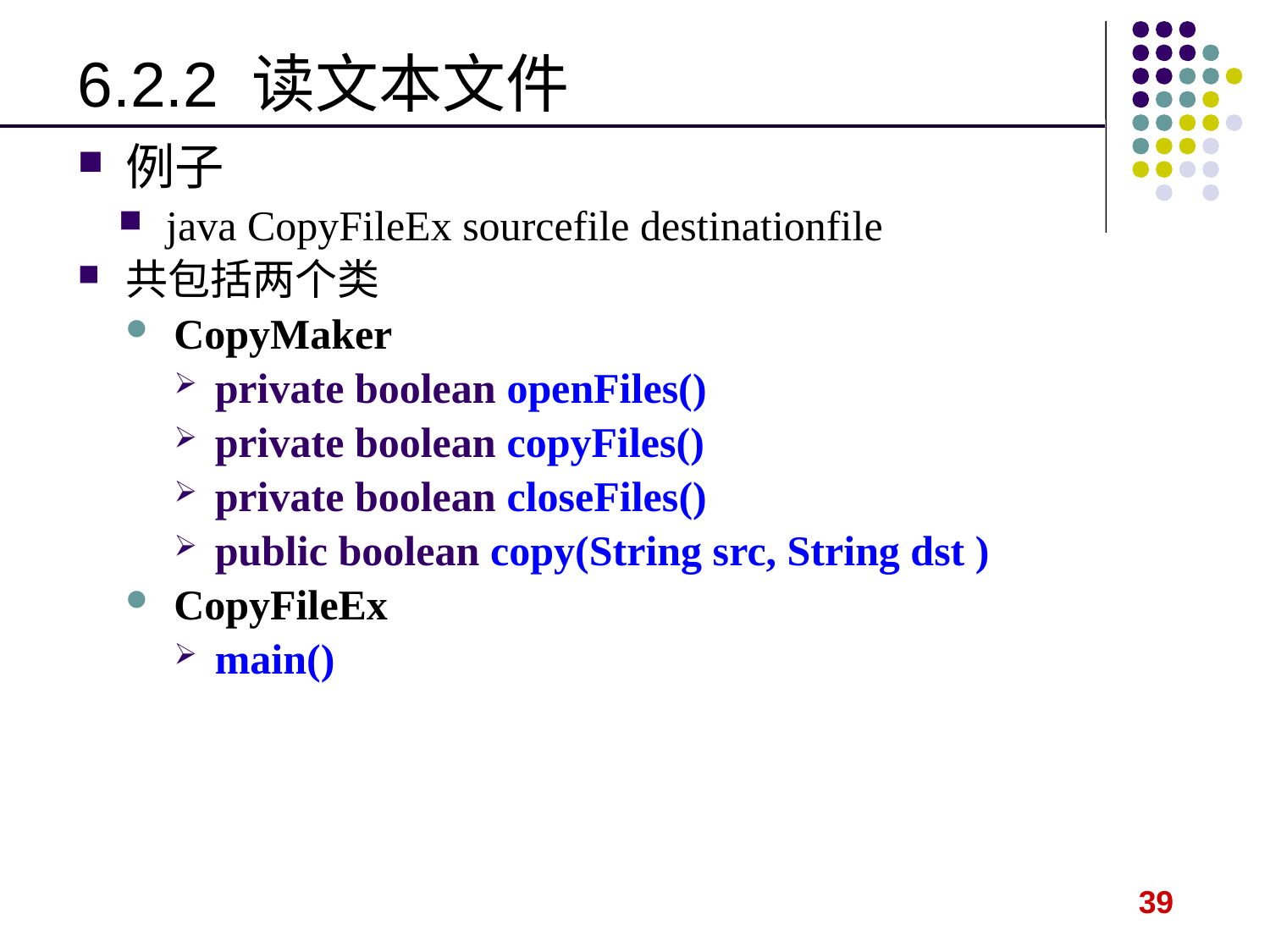

# 6.2.2 读文本文件
例子
java CopyFileEx sourcefile destinationfile
共包括两个类
CopyMaker
private boolean openFiles()
private boolean copyFiles()
private boolean closeFiles()
public boolean copy(String src, String dst )
CopyFileEx
main()